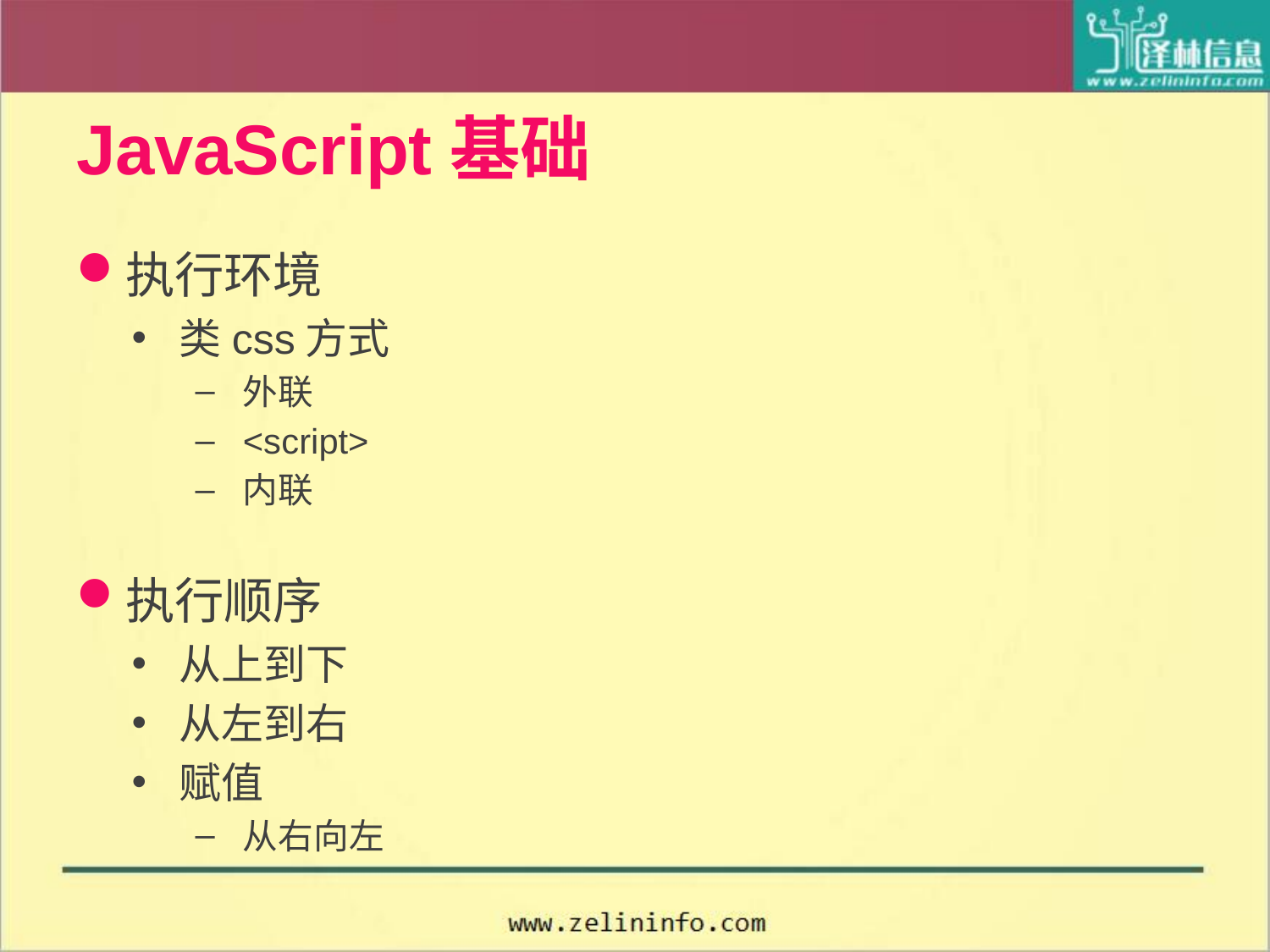

# JavaScript基础
执行环境
类css方式
外联
<script>
内联

执行顺序
从上到下
从左到右
赋值
从右向左